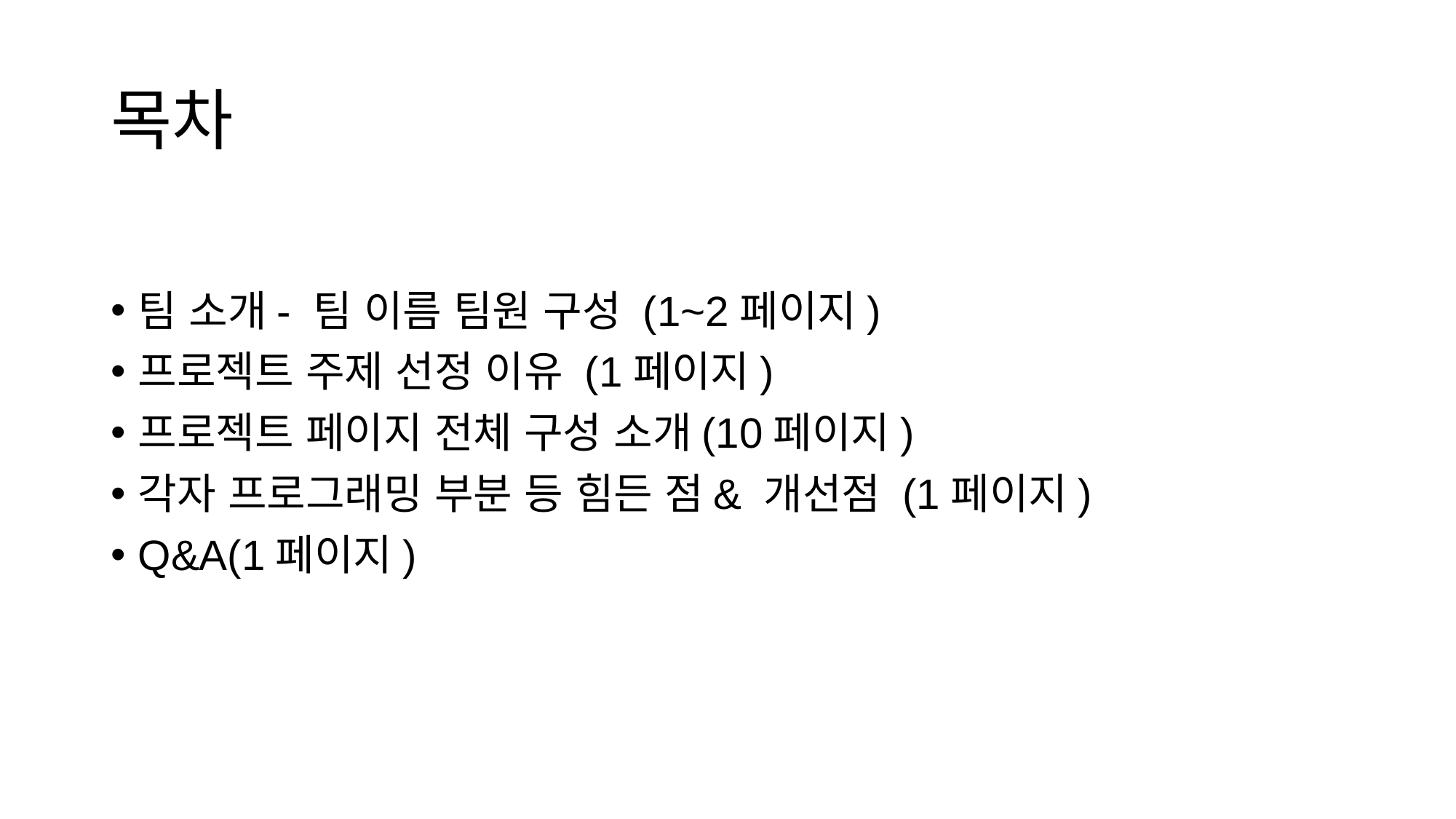

# 목차

팀 소개- 팀 이름 팀원 구성 (1~2페이지)
프로젝트 주제 선정 이유 (1페이지)
프로젝트 페이지 전체 구성 소개(10페이지)
각자 프로그래밍 부분 등 힘든 점& 개선점 (1페이지)
Q&A(1페이지)